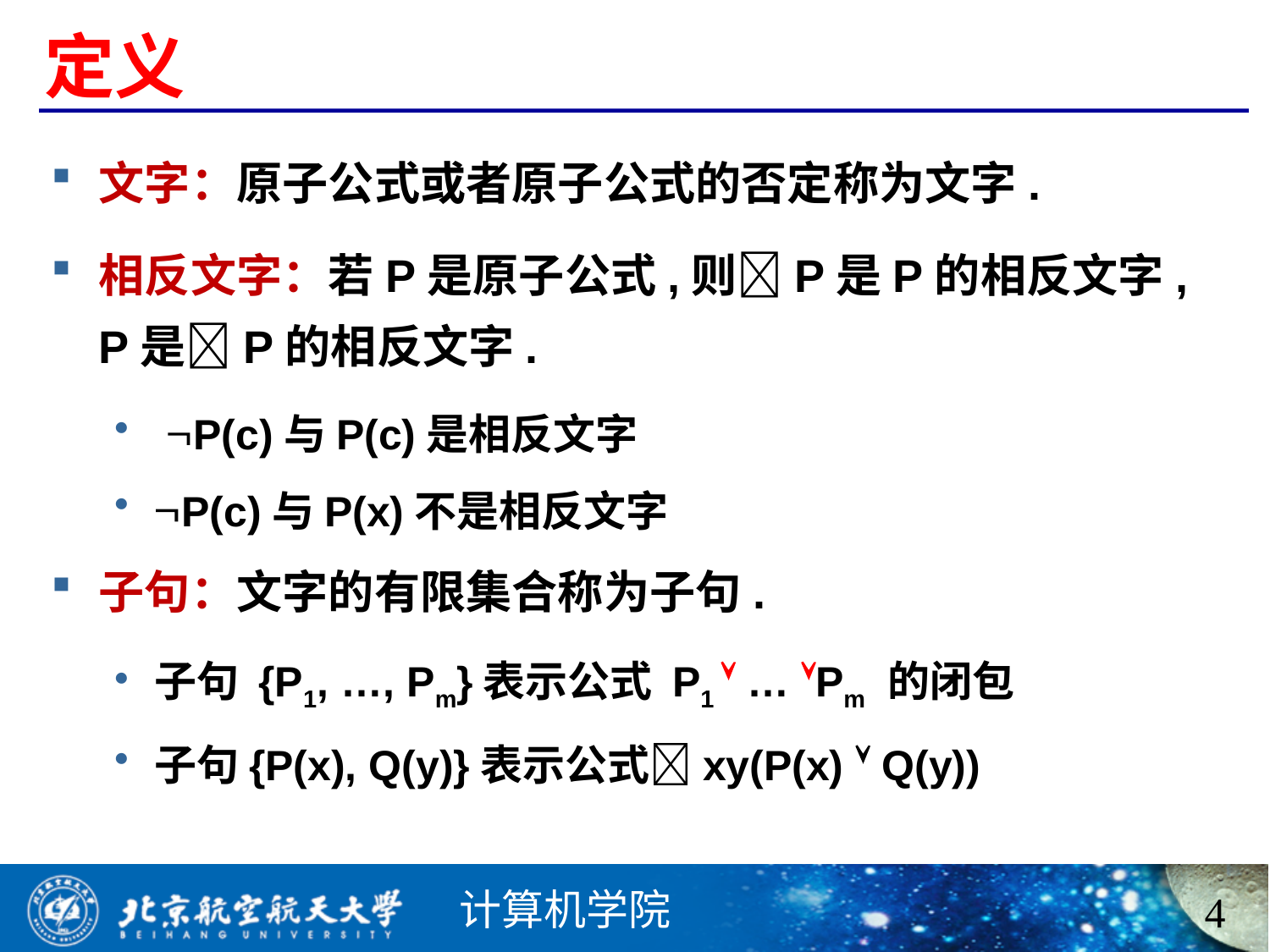

# 定义
文字：原子公式或者原子公式的否定称为文字.
相反文字：若P是原子公式,则¬P是P的相反文字, P是¬P的相反文字.
 ¬P(c)与P(c)是相反文字
¬P(c)与P(x)不是相反文字
子句：文字的有限集合称为子句.
子句 {P1, …, Pm}表示公式 P1 ∨ … ∨Pm 的闭包
子句{P(x), Q(y)}表示公式∀xy(P(x) ∨ Q(y))